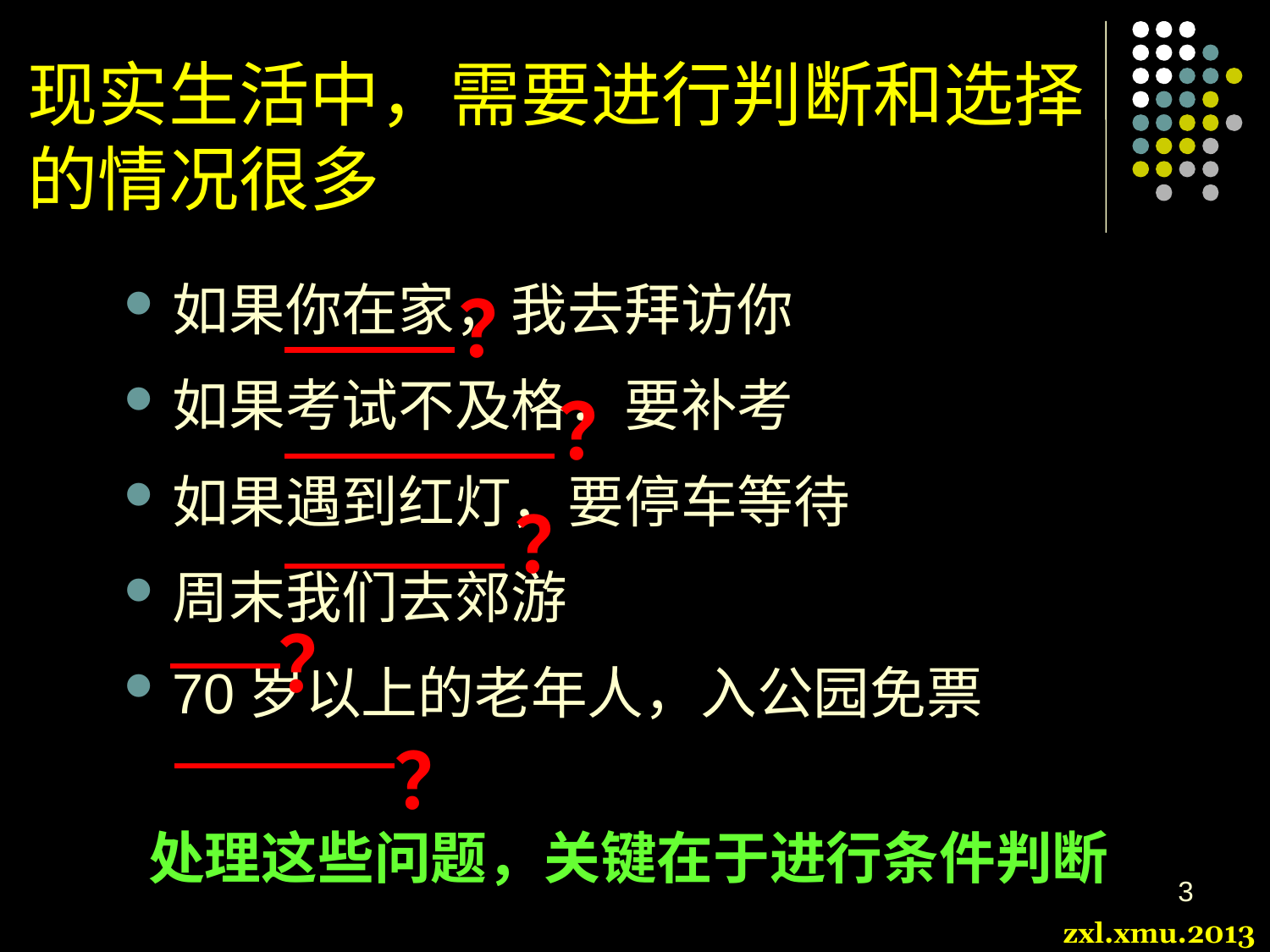

# 现实生活中，需要进行判断和选择的情况很多

如果你在家，我去拜访你
如果考试不及格，要补考
如果遇到红灯，要停车等待
周末我们去郊游
70岁以上的老年人，入公园免票

？
？
？
？
？
处理这些问题，关键在于进行条件判断
3